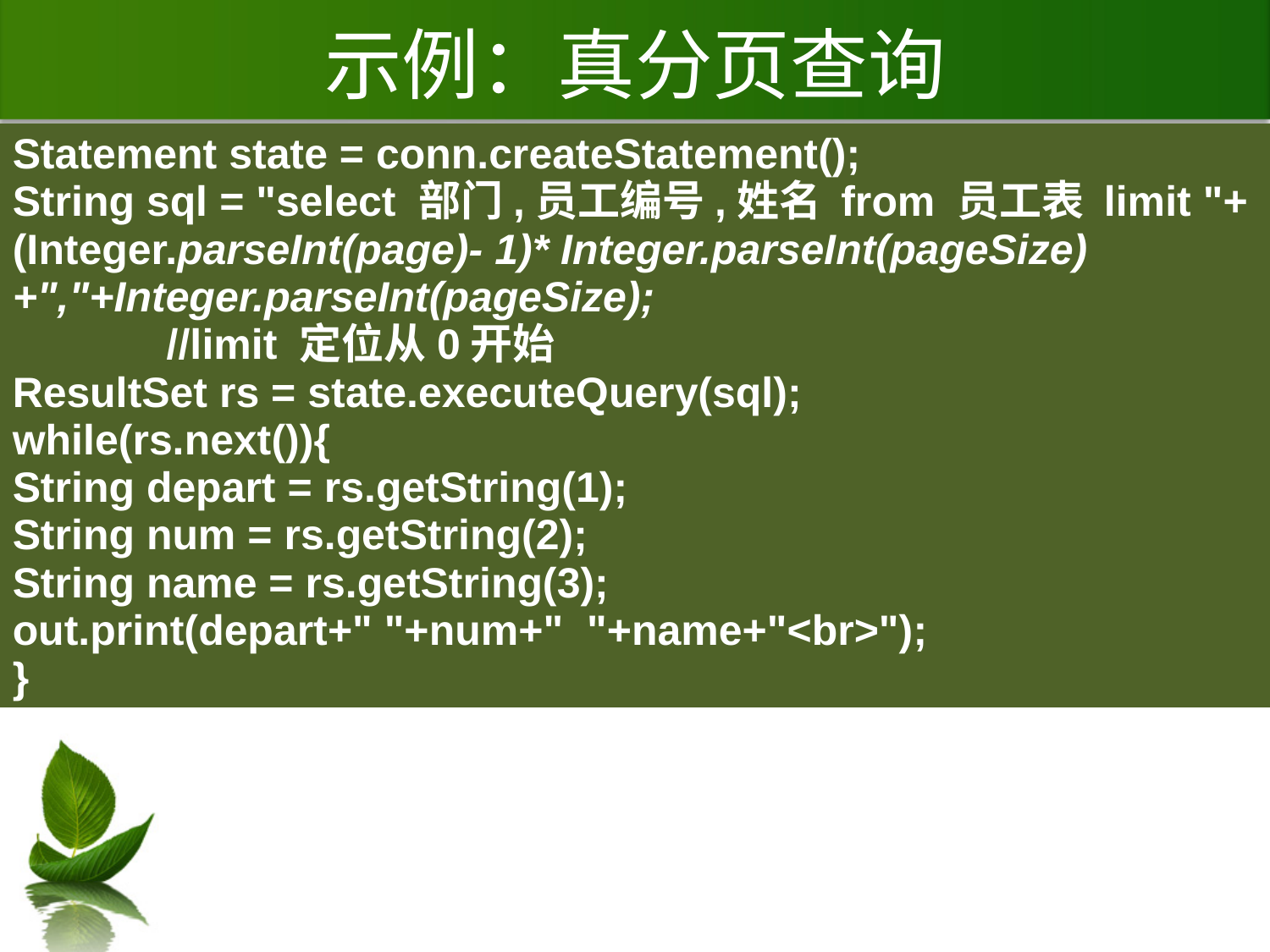

# 示例：真分页查询
Statement state = conn.createStatement();
String sql = "select 部门,员工编号,姓名 from 员工表 limit "+(Integer.parseInt(page)- 1)* Integer.parseInt(pageSize)+","+Integer.parseInt(pageSize);
             //limit 定位从0开始
ResultSet rs = state.executeQuery(sql);
while(rs.next()){
String depart = rs.getString(1);
String num = rs.getString(2);
String name = rs.getString(3);
out.print(depart+" "+num+"  "+name+"<br>");
}